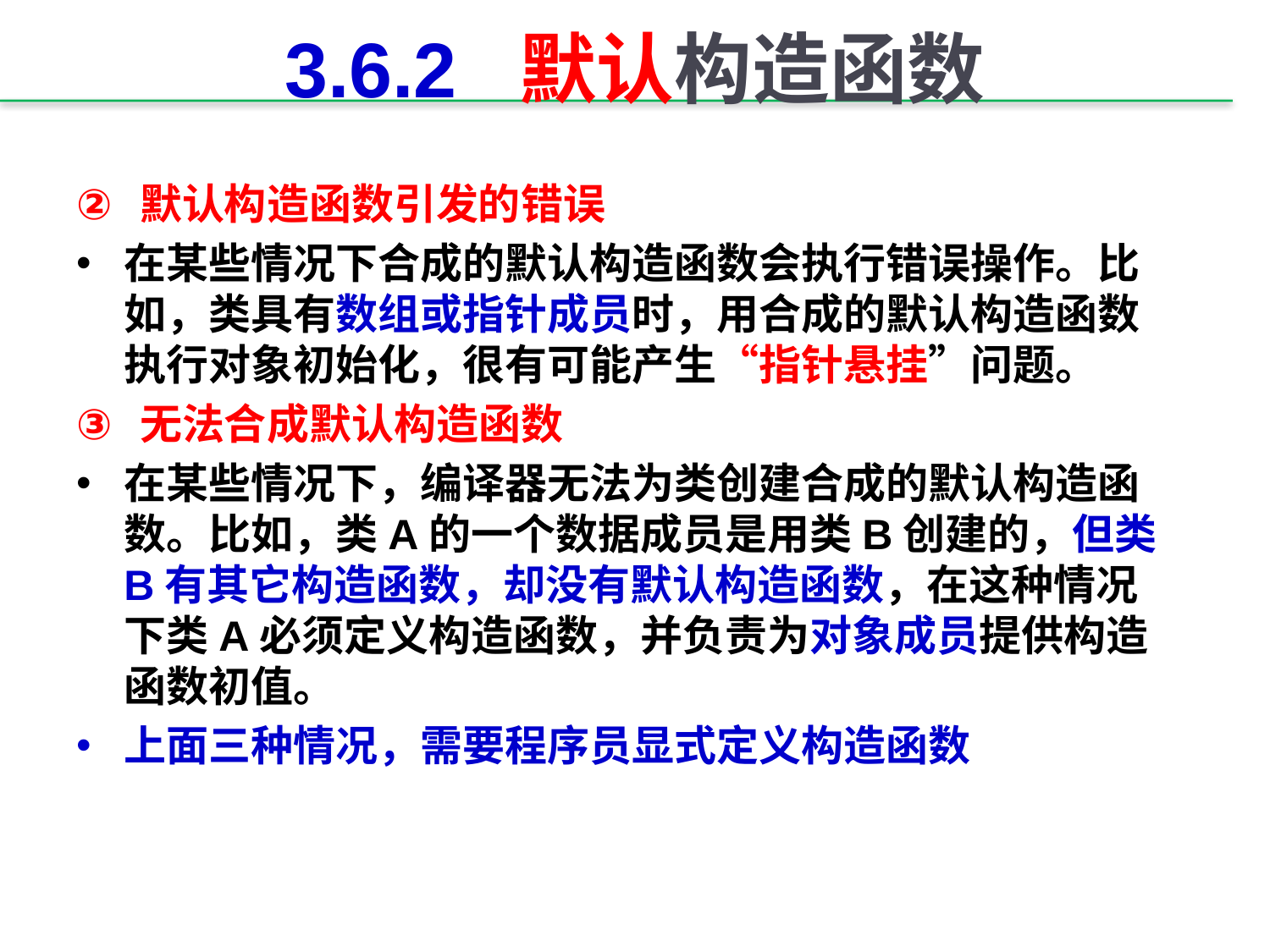

# 3.6.2  默认构造函数
默认构造函数引发的错误
在某些情况下合成的默认构造函数会执行错误操作。比如，类具有数组或指针成员时，用合成的默认构造函数执行对象初始化，很有可能产生“指针悬挂”问题。
无法合成默认构造函数
在某些情况下，编译器无法为类创建合成的默认构造函数。比如，类A的一个数据成员是用类B创建的，但类B有其它构造函数，却没有默认构造函数，在这种情况下类A必须定义构造函数，并负责为对象成员提供构造函数初值。
上面三种情况，需要程序员显式定义构造函数